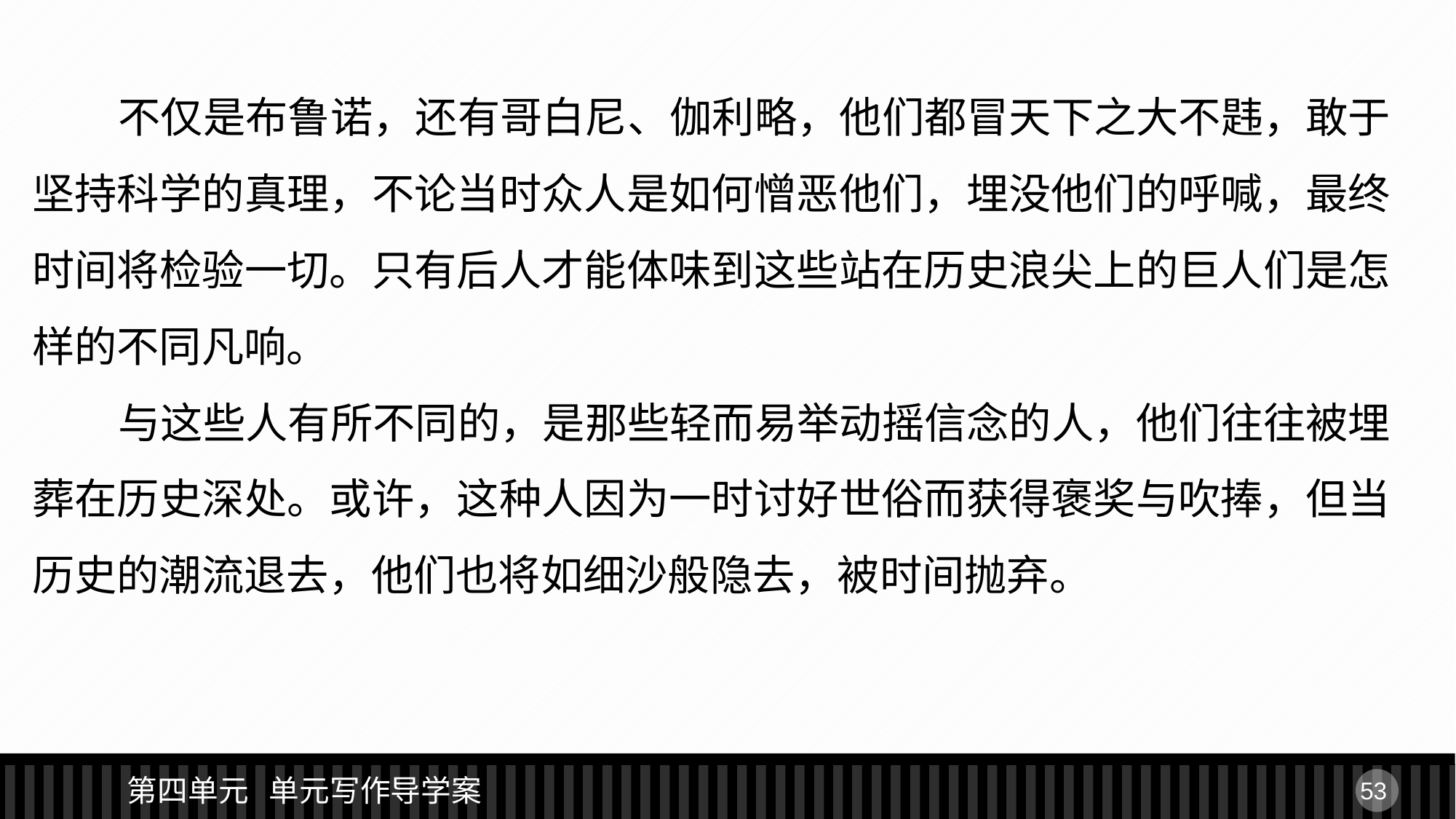

不仅是布鲁诺，还有哥白尼、伽利略，他们都冒天下之大不韪，敢于坚持科学的真理，不论当时众人是如何憎恶他们，埋没他们的呼喊，最终时间将检验一切。只有后人才能体味到这些站在历史浪尖上的巨人们是怎样的不同凡响。
        与这些人有所不同的，是那些轻而易举动摇信念的人，他们往往被埋葬在历史深处。或许，这种人因为一时讨好世俗而获得褒奖与吹捧，但当历史的潮流退去，他们也将如细沙般隐去，被时间抛弃。